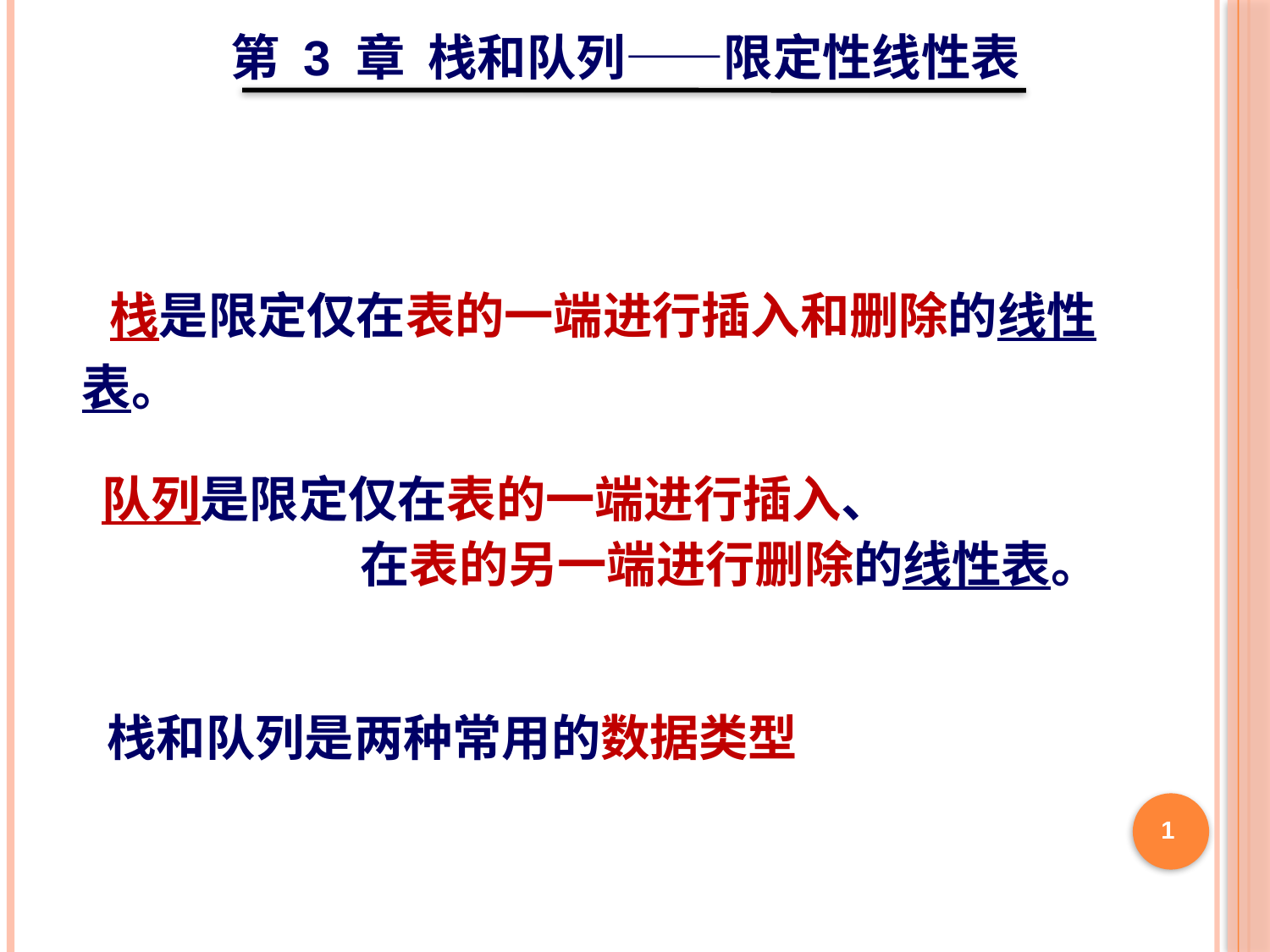

第 3 章  栈和队列——限定性线性表
 栈是限定仅在表的一端进行插入和删除的线性表。
队列是限定仅在表的一端进行插入、
                      在表的另一端进行删除的线性表。
栈和队列是两种常用的数据类型
1